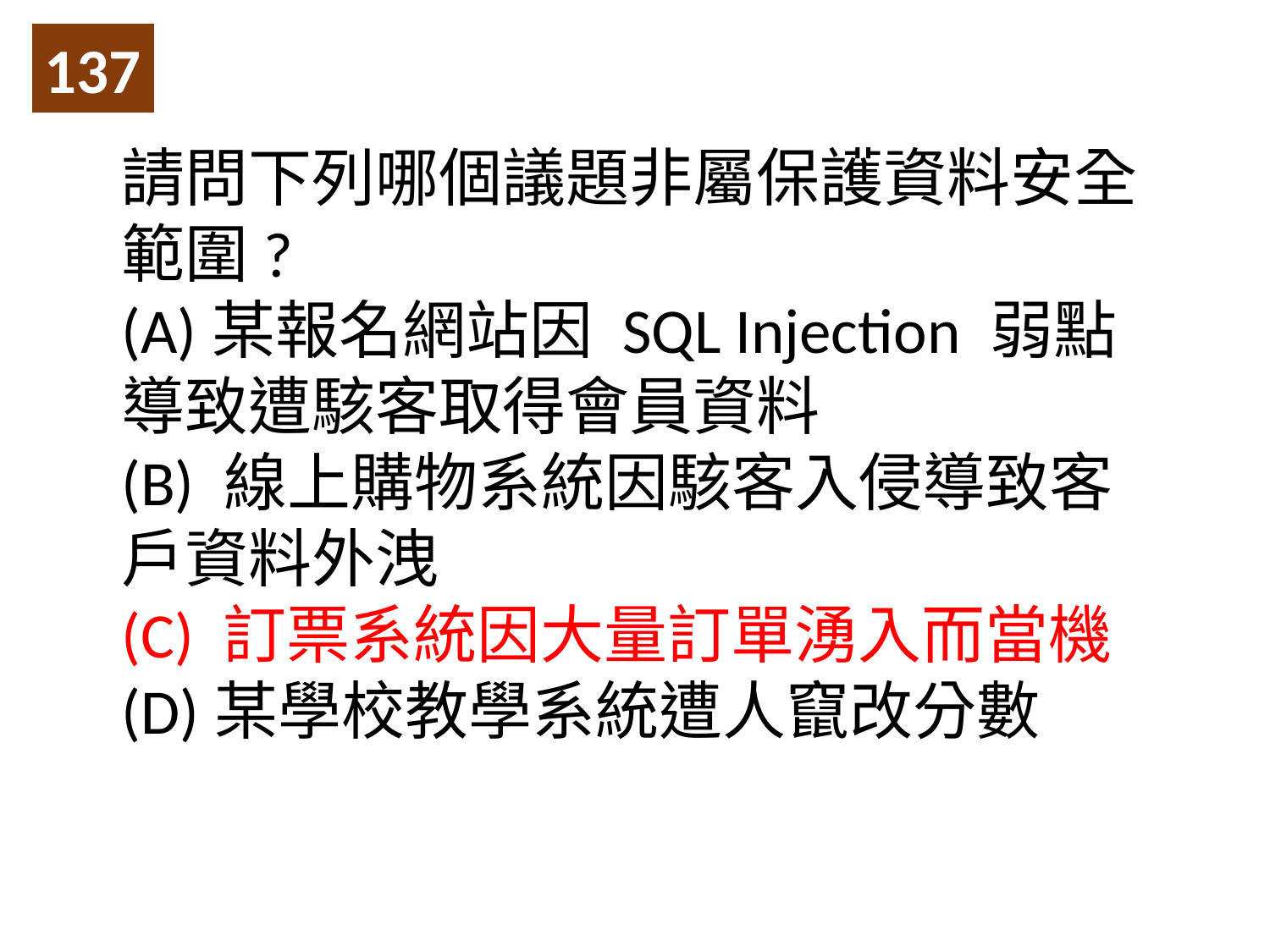

137
請問下列哪個議題非屬保護資料安全範圍?
(A)某報名網站因 SQL Injection 弱點導致遭駭客取得會員資料
(B) 線上購物系統因駭客入侵導致客戶資料外洩
(C) 訂票系統因大量訂單湧入而當機
(D)某學校教學系統遭人竄改分數